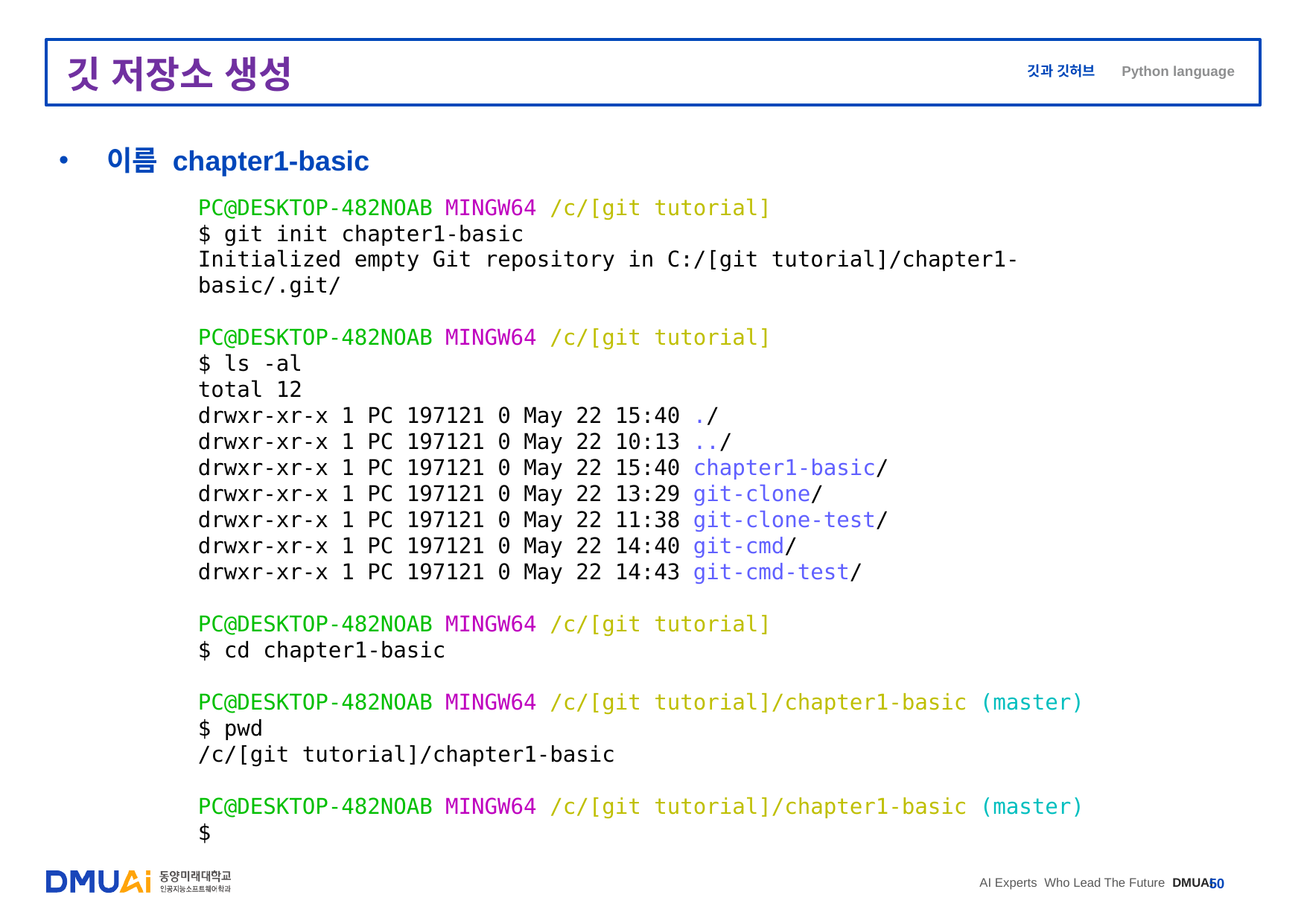

# 깃 저장소 생성
이름 chapter1-basic

PC@DESKTOP-482NOAB MINGW64 /c/[git tutorial]
$ git init chapter1-basic
Initialized empty Git repository in C:/[git tutorial]/chapter1-basic/.git/

PC@DESKTOP-482NOAB MINGW64 /c/[git tutorial]
$ ls -al
total 12
drwxr-xr-x 1 PC 197121 0 May 22 15:40 ./
drwxr-xr-x 1 PC 197121 0 May 22 10:13 ../
drwxr-xr-x 1 PC 197121 0 May 22 15:40 chapter1-basic/
drwxr-xr-x 1 PC 197121 0 May 22 13:29 git-clone/
drwxr-xr-x 1 PC 197121 0 May 22 11:38 git-clone-test/
drwxr-xr-x 1 PC 197121 0 May 22 14:40 git-cmd/
drwxr-xr-x 1 PC 197121 0 May 22 14:43 git-cmd-test/

PC@DESKTOP-482NOAB MINGW64 /c/[git tutorial]
$ cd chapter1-basic

PC@DESKTOP-482NOAB MINGW64 /c/[git tutorial]/chapter1-basic (master)
$ pwd
/c/[git tutorial]/chapter1-basic

PC@DESKTOP-482NOAB MINGW64 /c/[git tutorial]/chapter1-basic (master)
$